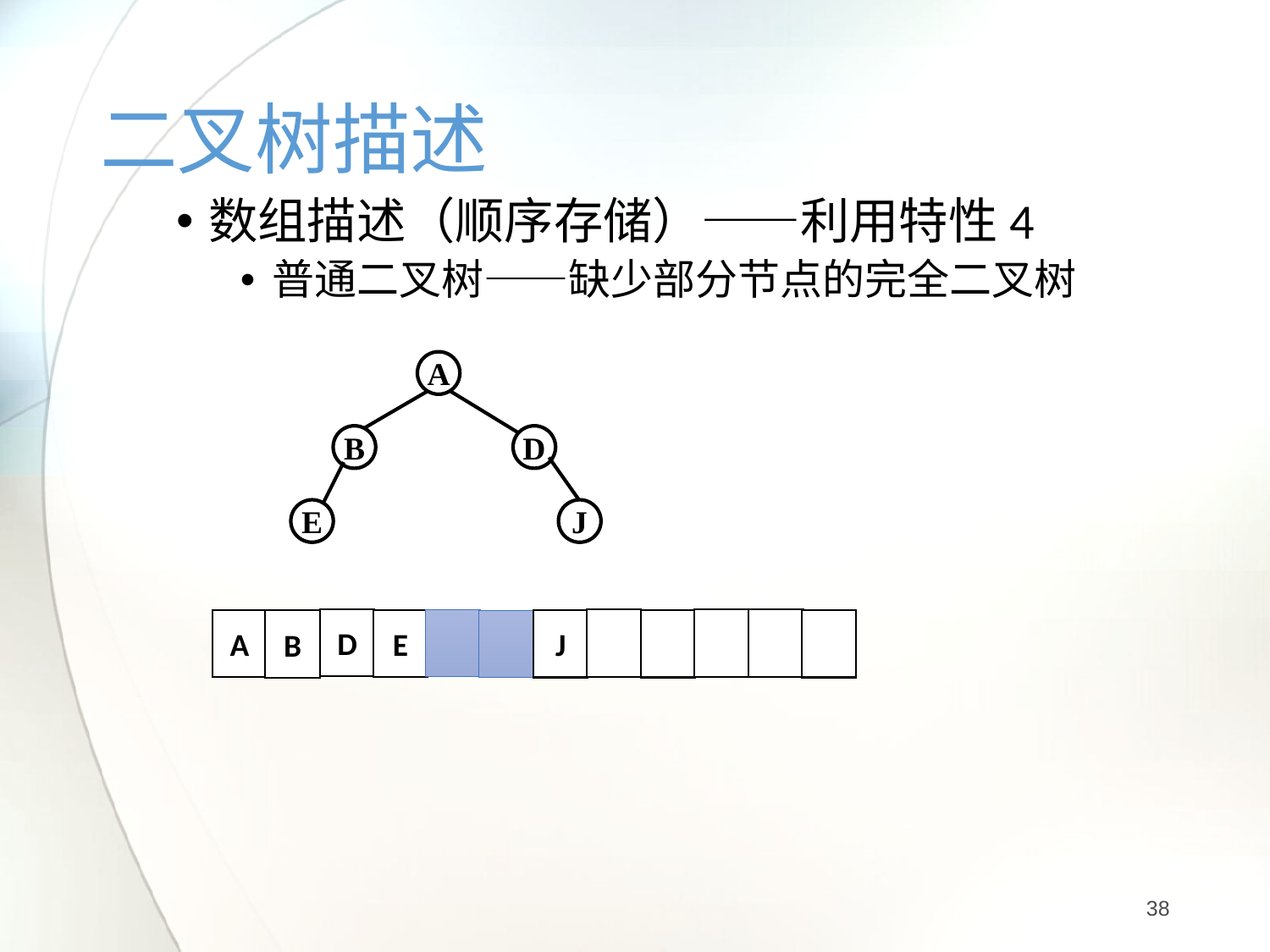

# 二叉树描述
数组描述（顺序存储）——利用特性4
普通二叉树——缺少部分节点的完全二叉树
A

B
D

E
J
D

A
E

J

B
38